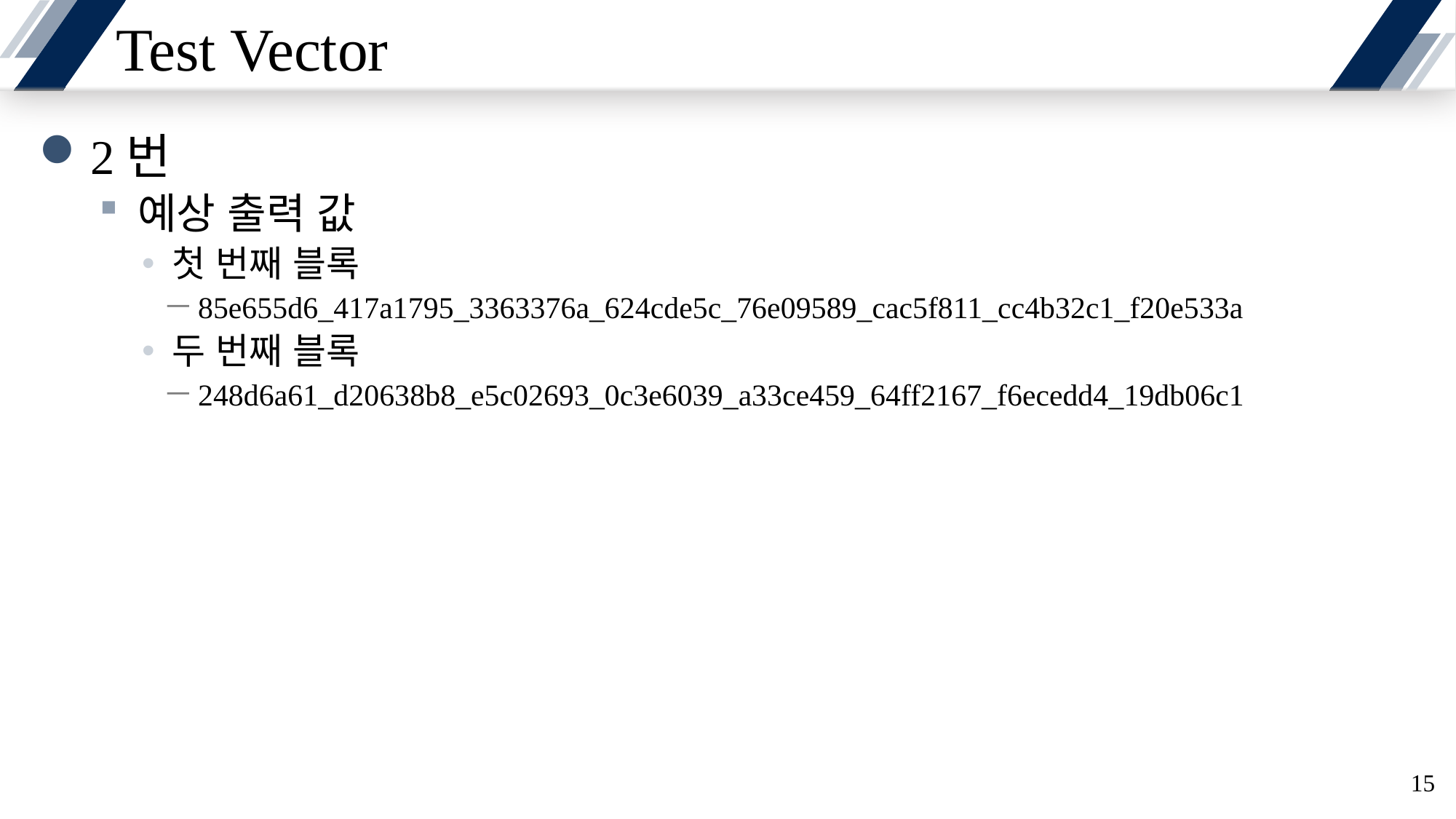

# Test Vector
2번
예상 출력 값
첫 번째 블록
85e655d6_417a1795_3363376a_624cde5c_76e09589_cac5f811_cc4b32c1_f20e533a
두 번째 블록
248d6a61_d20638b8_e5c02693_0c3e6039_a33ce459_64ff2167_f6ecedd4_19db06c1

15